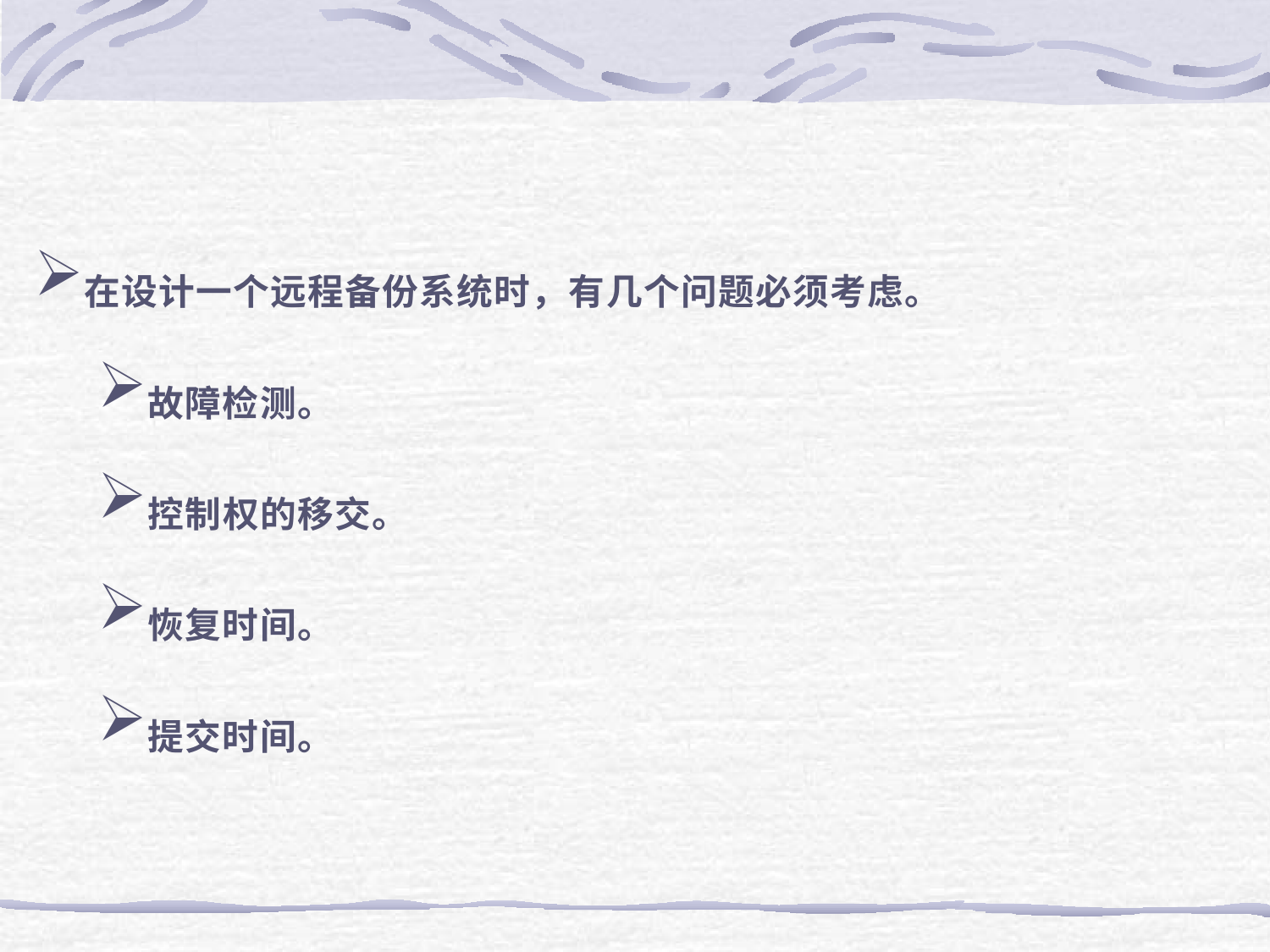

在设计一个远程备份系统时，有几个问题必须考虑。
故障检测。
控制权的移交。
恢复时间。
提交时间。